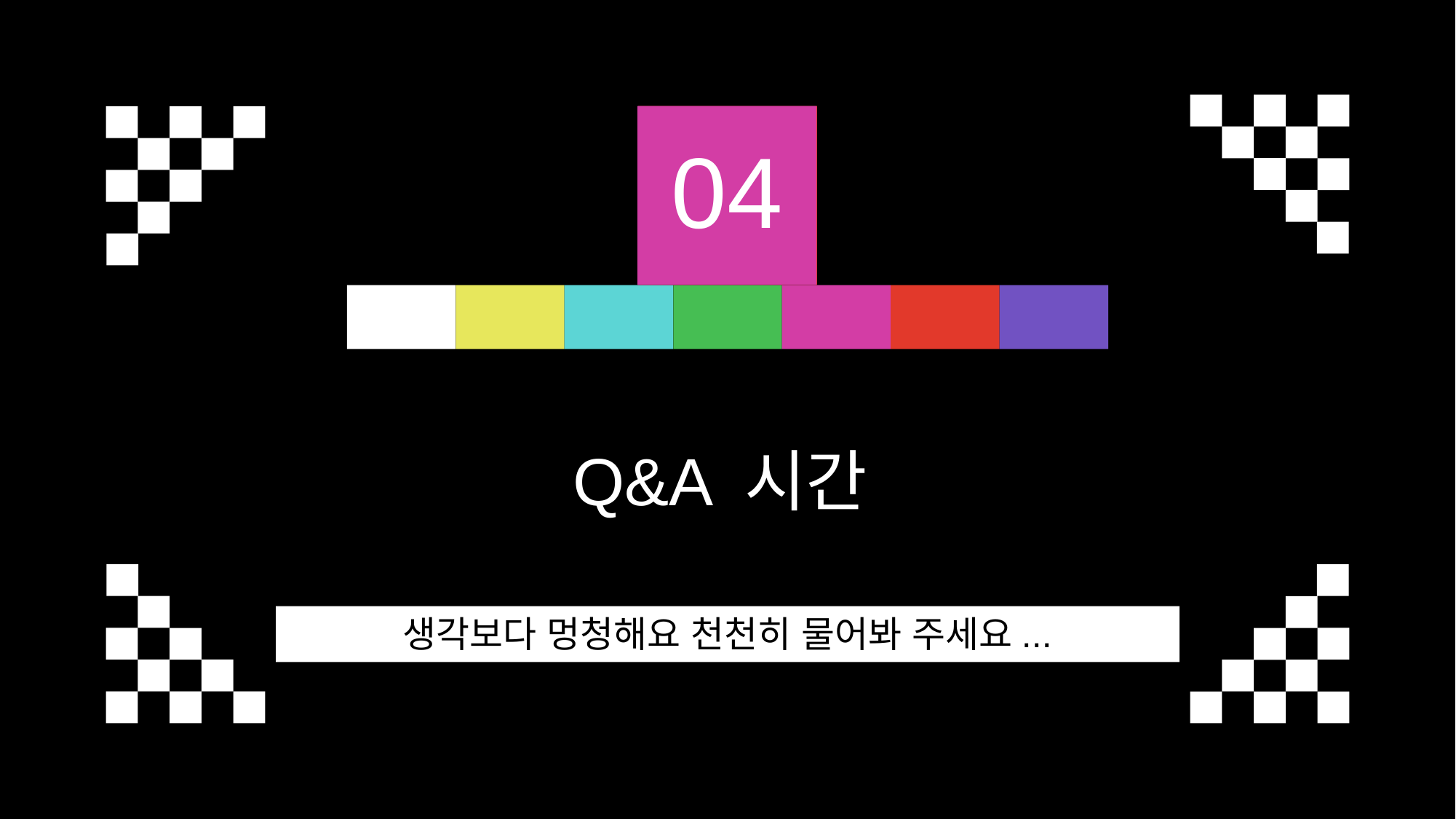

04
Q&A 시간
생각보다 멍청해요 천천히 물어봐 주세요...